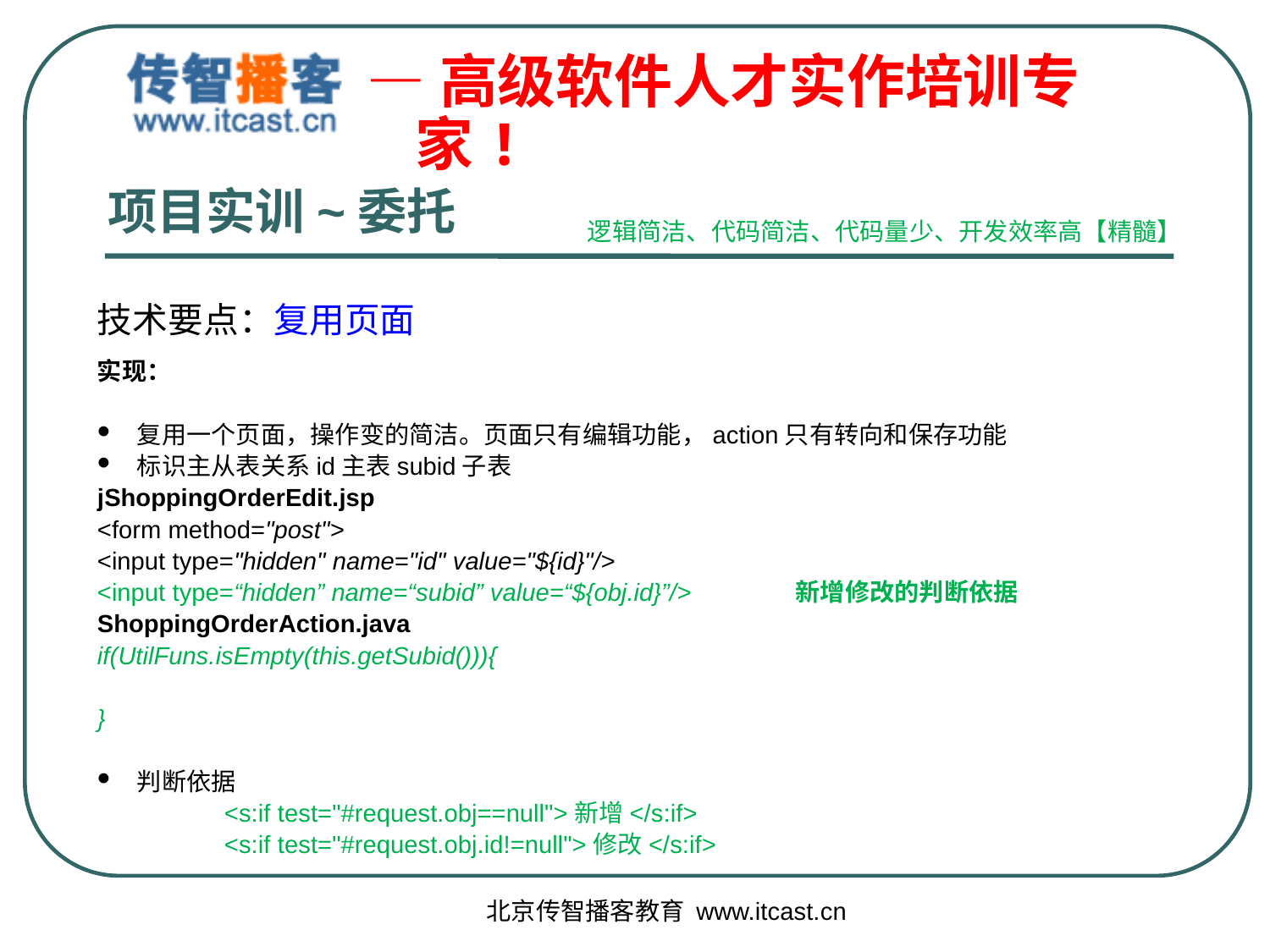

# 项目实训~委托
逻辑简洁、代码简洁、代码量少、开发效率高【精髓】
技术要点：复用页面
实现：

复用一个页面，操作变的简洁。页面只有编辑功能，action只有转向和保存功能
标识主从表关系id主表subid子表
jShoppingOrderEdit.jsp
<form method="post">
<input type="hidden" name="id" value="${id}"/>
<input type=“hidden” name=“subid” value=“${obj.id}”/>              新增修改的判断依据
ShoppingOrderAction.java
if(UtilFuns.isEmpty(this.getSubid())){

}

判断依据
	<s:if test="#request.obj==null">新增</s:if>
    	<s:if test="#request.obj.id!=null">修改</s:if>
北京传智播客教育 www.itcast.cn